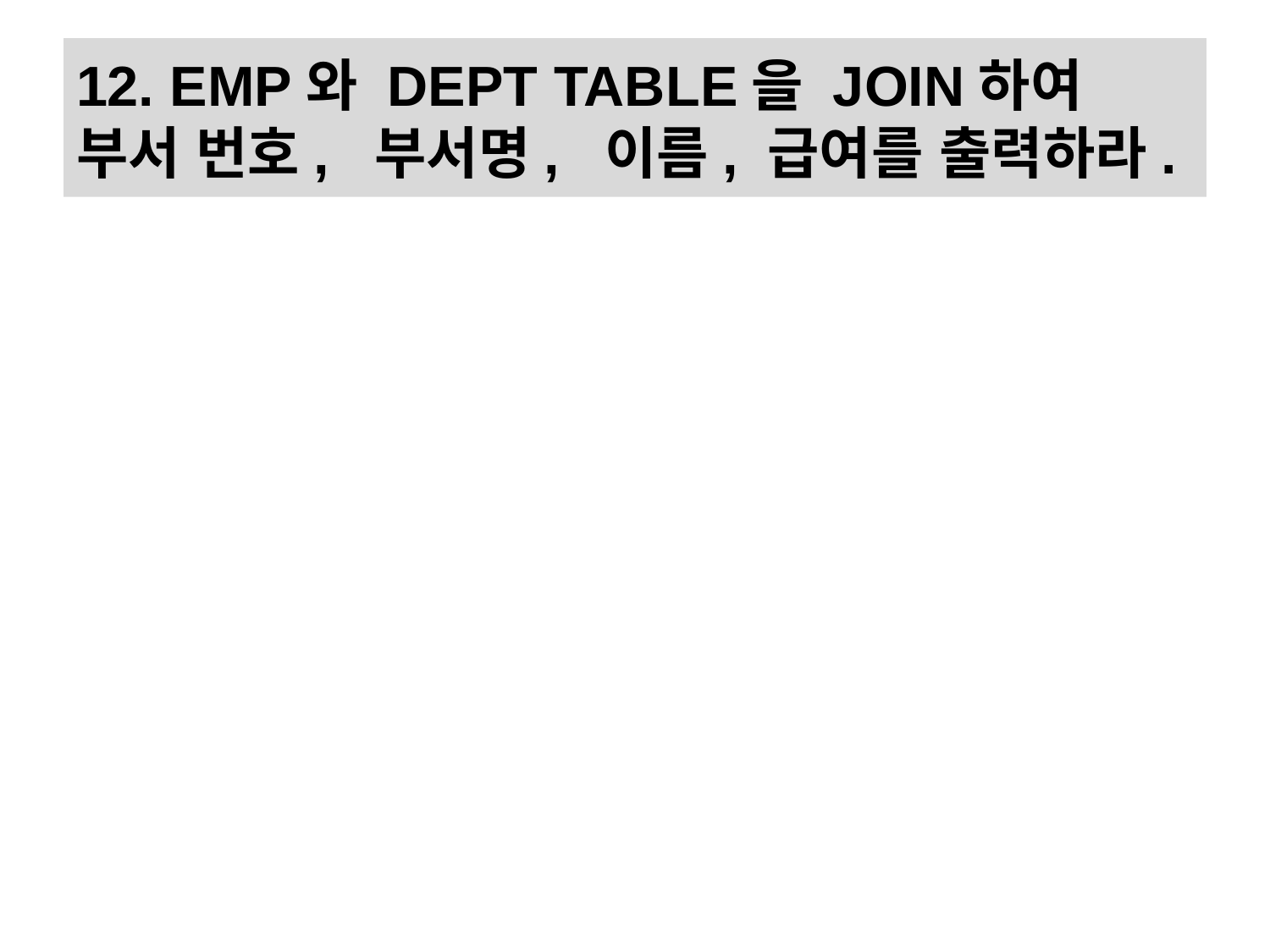

# 12. EMP와 DEPT TABLE을 JOIN하여 부서 번호,  부서명,  이름, 급여를 출력하라.